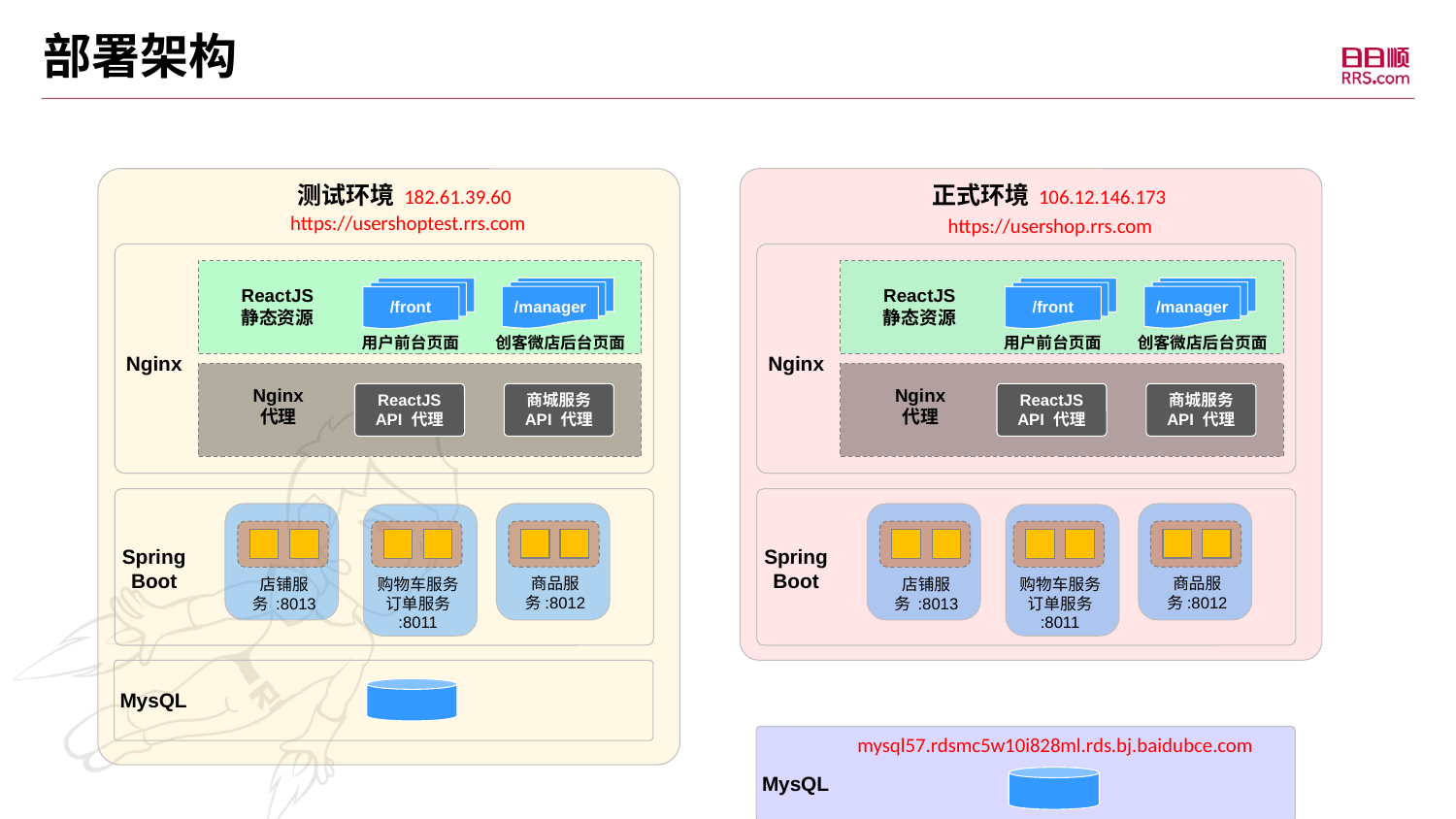

部署架构

测试环境 182.61.39.60
正式环境 106.12.146.173
https://usershoptest.rrs.com
https://usershop.rrs.com

/manager
/manager
/front
/front
ReactJS
静态资源
ReactJS
静态资源
用户前台页面
用户前台页面
创客微店后台页面
创客微店后台页面
Nginx
Nginx

Nginx
代理
ReactJS
API 代理
商城服务
API 代理
Nginx
代理
ReactJS
API 代理
商城服务
API 代理

商品服务:8012

商品服务:8012

店铺服务 :8013

购物车服务
订单服务
:8011

店铺服务 :8013

购物车服务
订单服务
:8011

Spring
Boot
Spring
Boot

MysQL

mysql57.rdsmc5w10i828ml.rds.bj.baidubce.com

MysQL